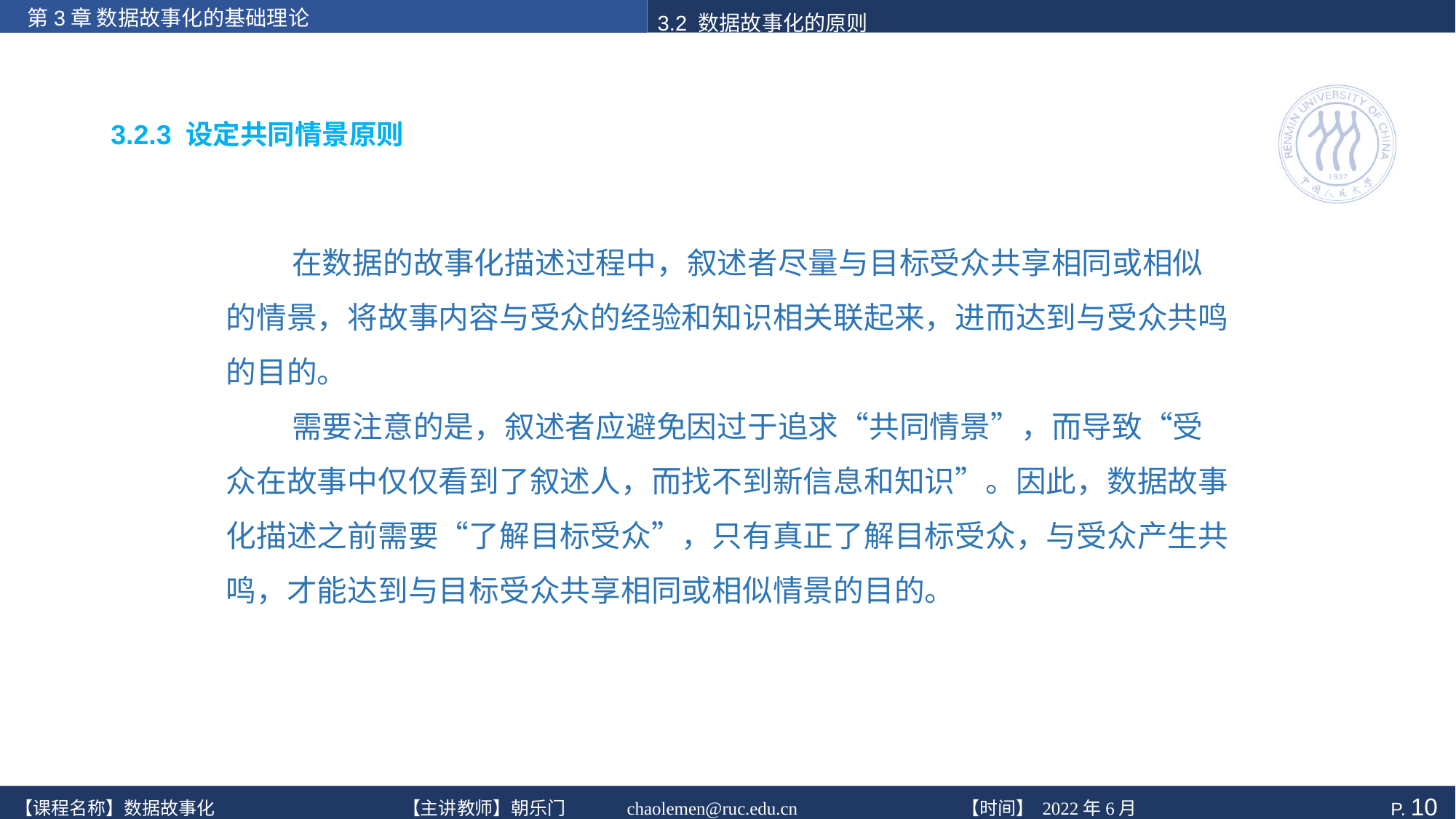

3.2.3 设定共同情景原则
    在数据的故事化描述过程中，叙述者尽量与目标受众共享相同或相似的情景，将故事内容与受众的经验和知识相关联起来，进而达到与受众共鸣的目的。
    需要注意的是，叙述者应避免因过于追求“共同情景”，而导致“受众在故事中仅仅看到了叙述人，而找不到新信息和知识”。因此，数据故事化描述之前需要“了解目标受众”，只有真正了解目标受众，与受众产生共鸣，才能达到与目标受众共享相同或相似情景的目的。